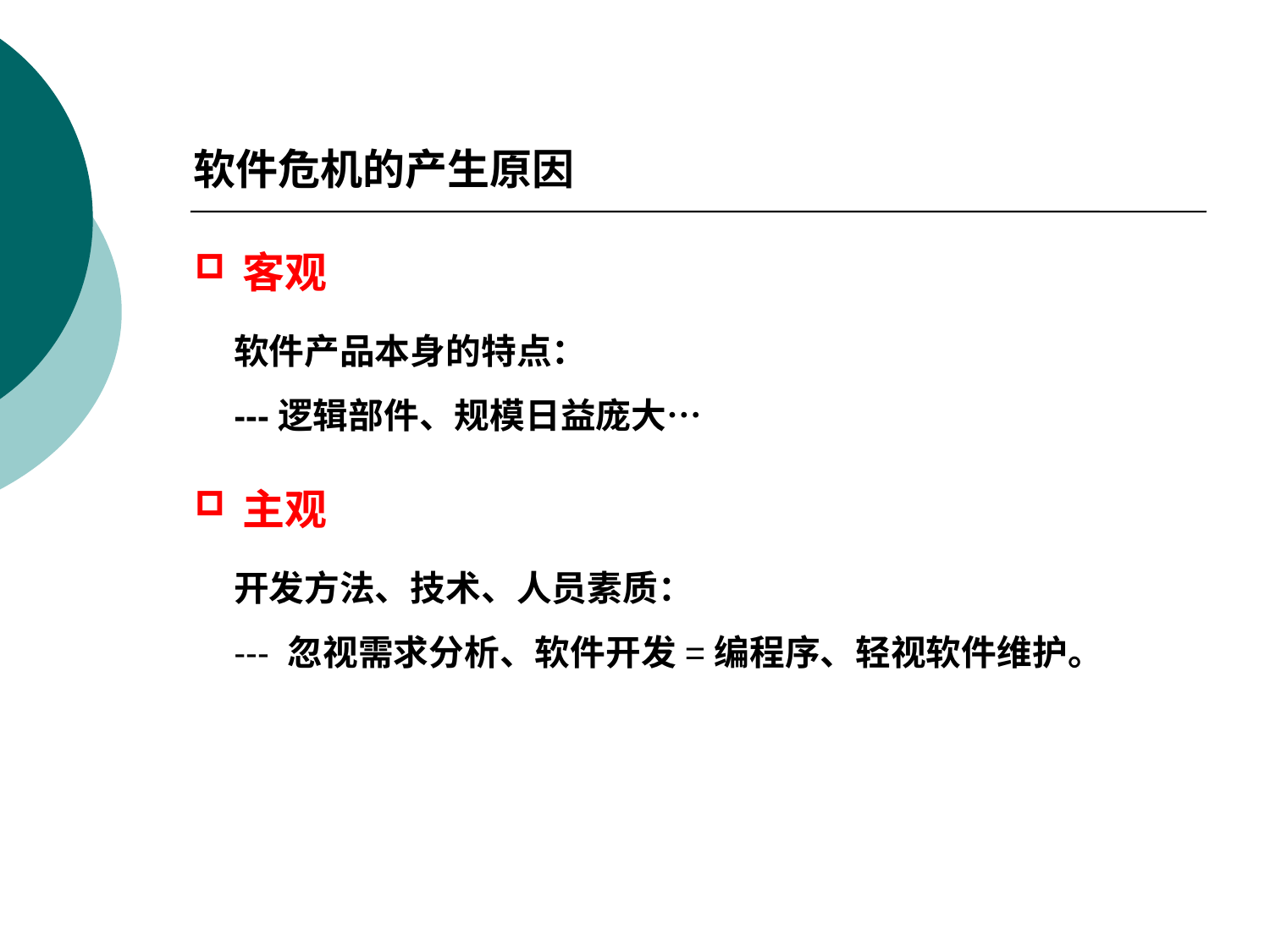

软件危机的产生原因
客观
   软件产品本身的特点：
    ---逻辑部件、规模日益庞大…
主观
   开发方法、技术、人员素质：
    --- 忽视需求分析、软件开发=编程序、轻视软件维护。